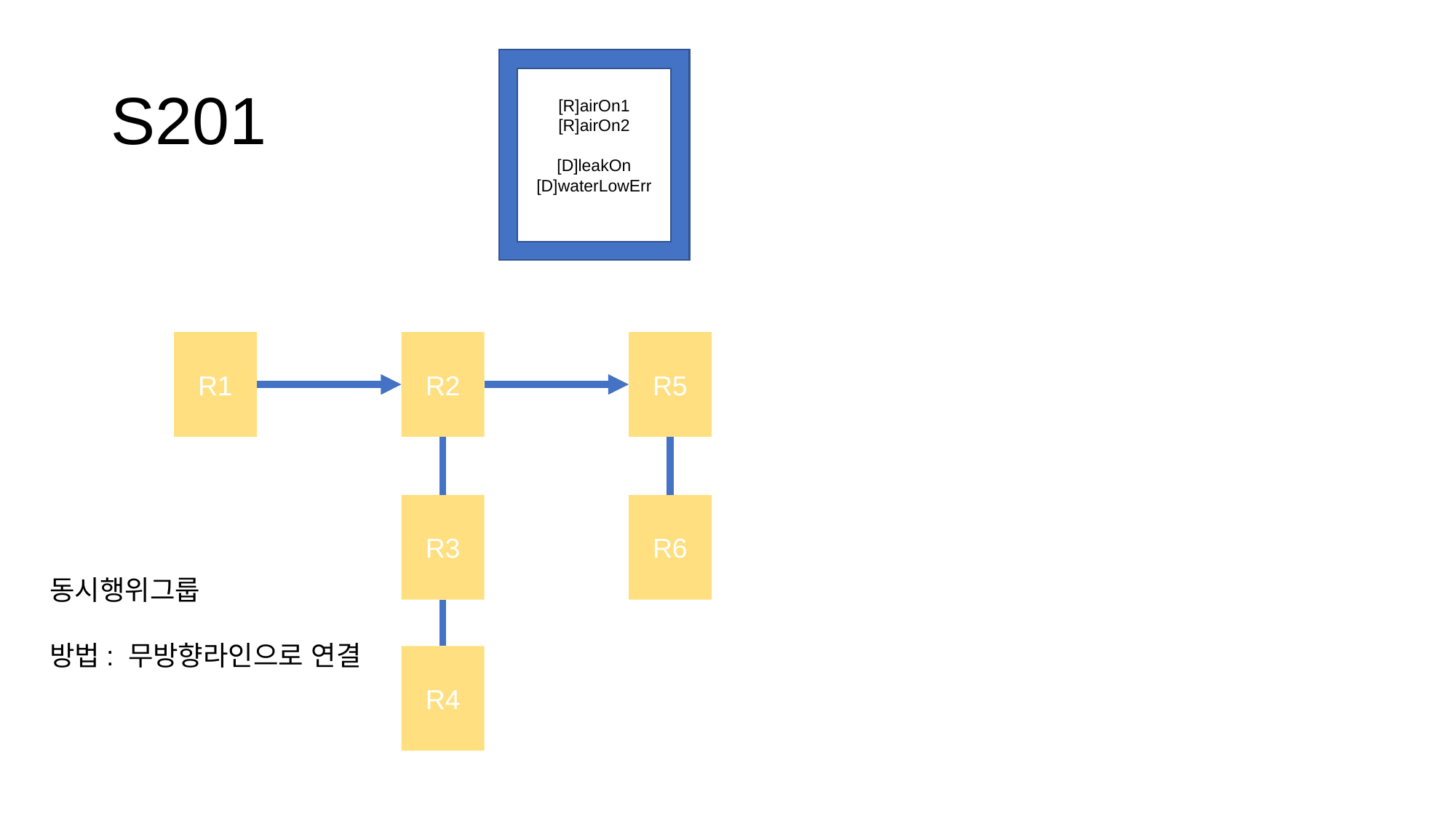

# S201
[R]airOn1
[R]airOn2

[D]leakOn
[D]waterLowErr

R1
R2
R5
R3
R6
동시행위그룹

방법: 무방향라인으로 연결
R4